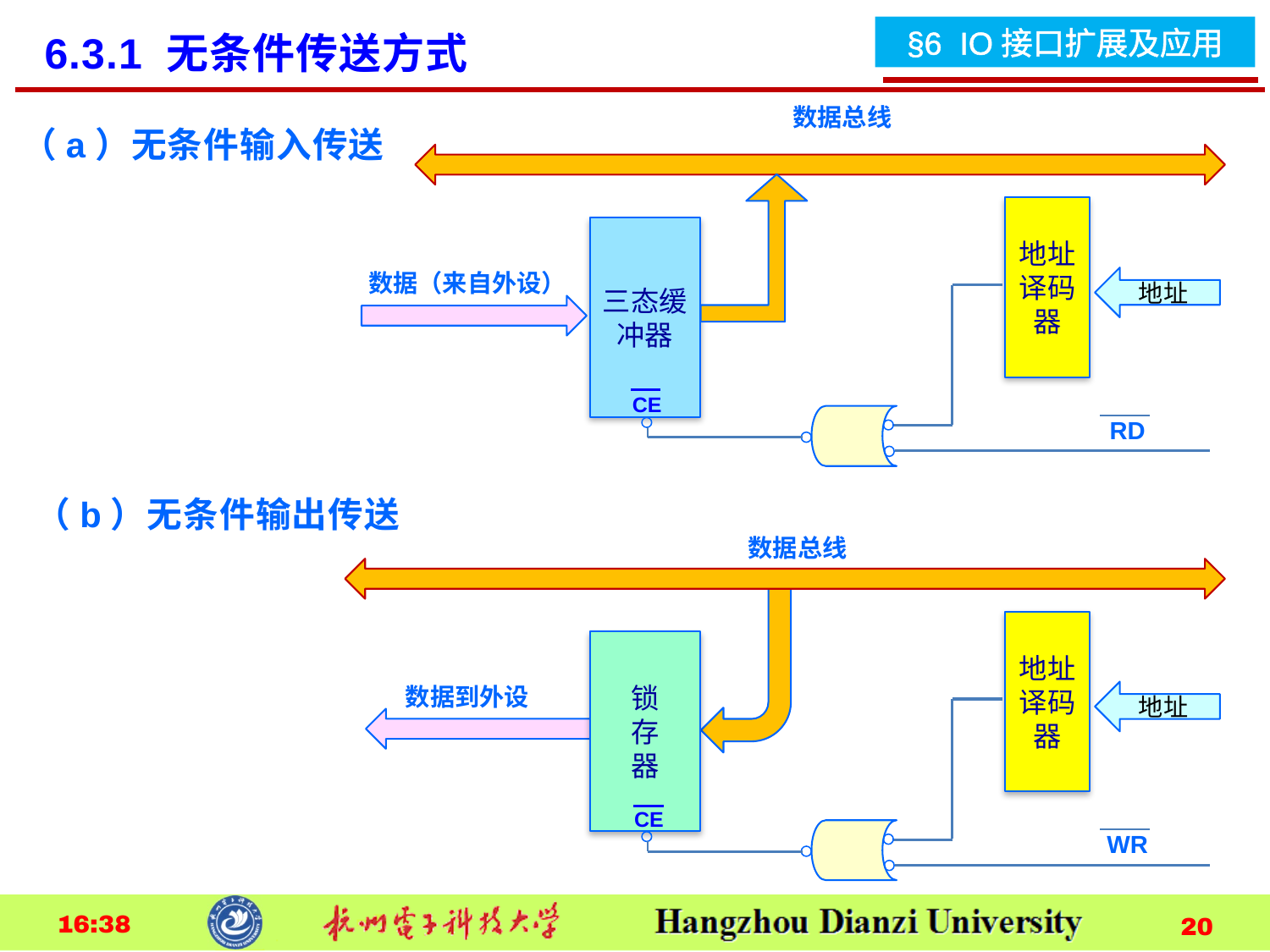

6.3.1 无条件传送方式
数据总线
（a）无条件输入传送

地址译码器
三态缓冲器
数据（来自外设）
地址

CE

RD

（b）无条件输出传送
数据总线

地址译码器
锁
存
器
数据到外设
地址

CE

WR